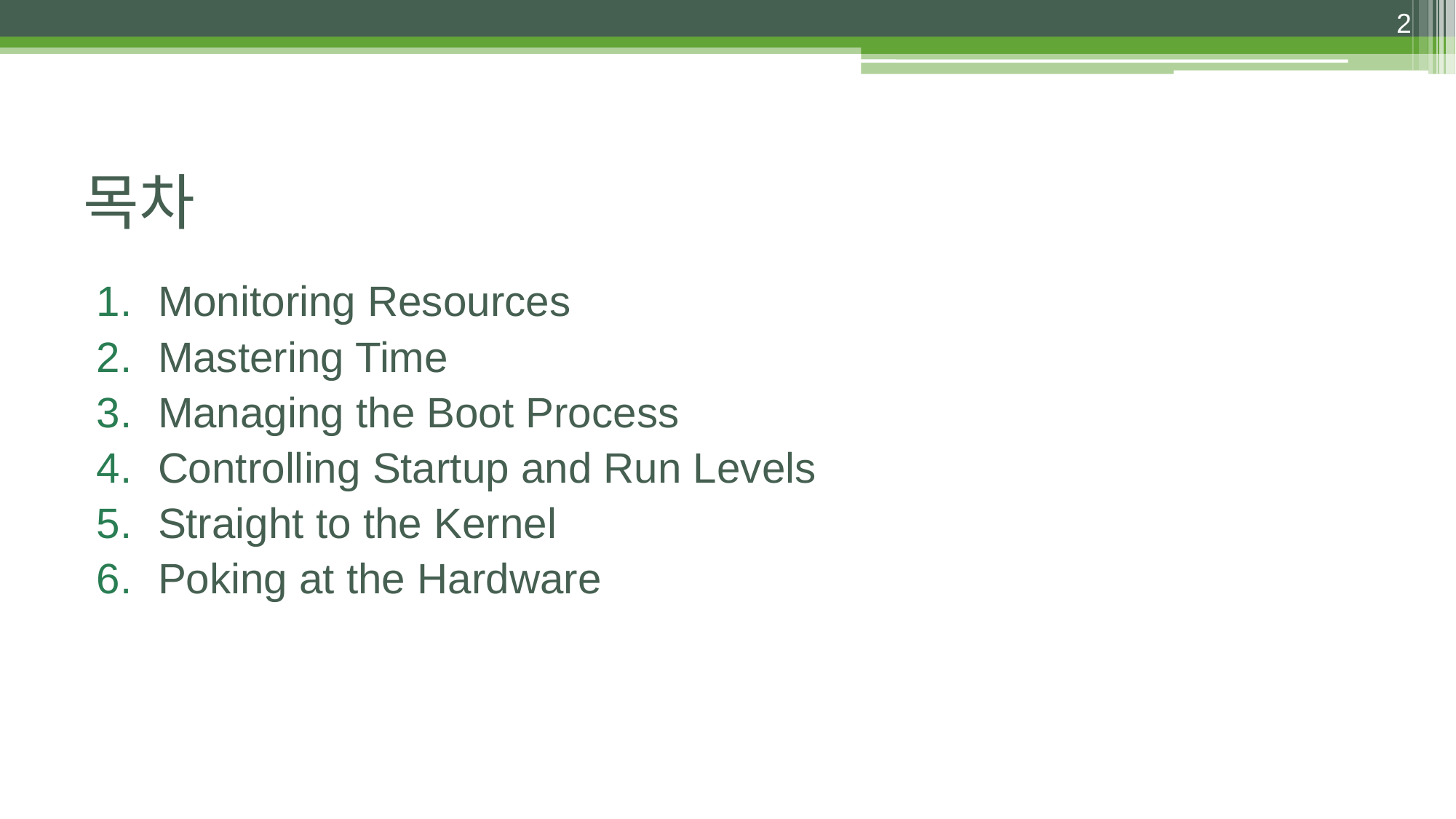

2
# 목차
Monitoring Resources
Mastering Time
Managing the Boot Process
Controlling Startup and Run Levels
Straight to the Kernel
Poking at the Hardware